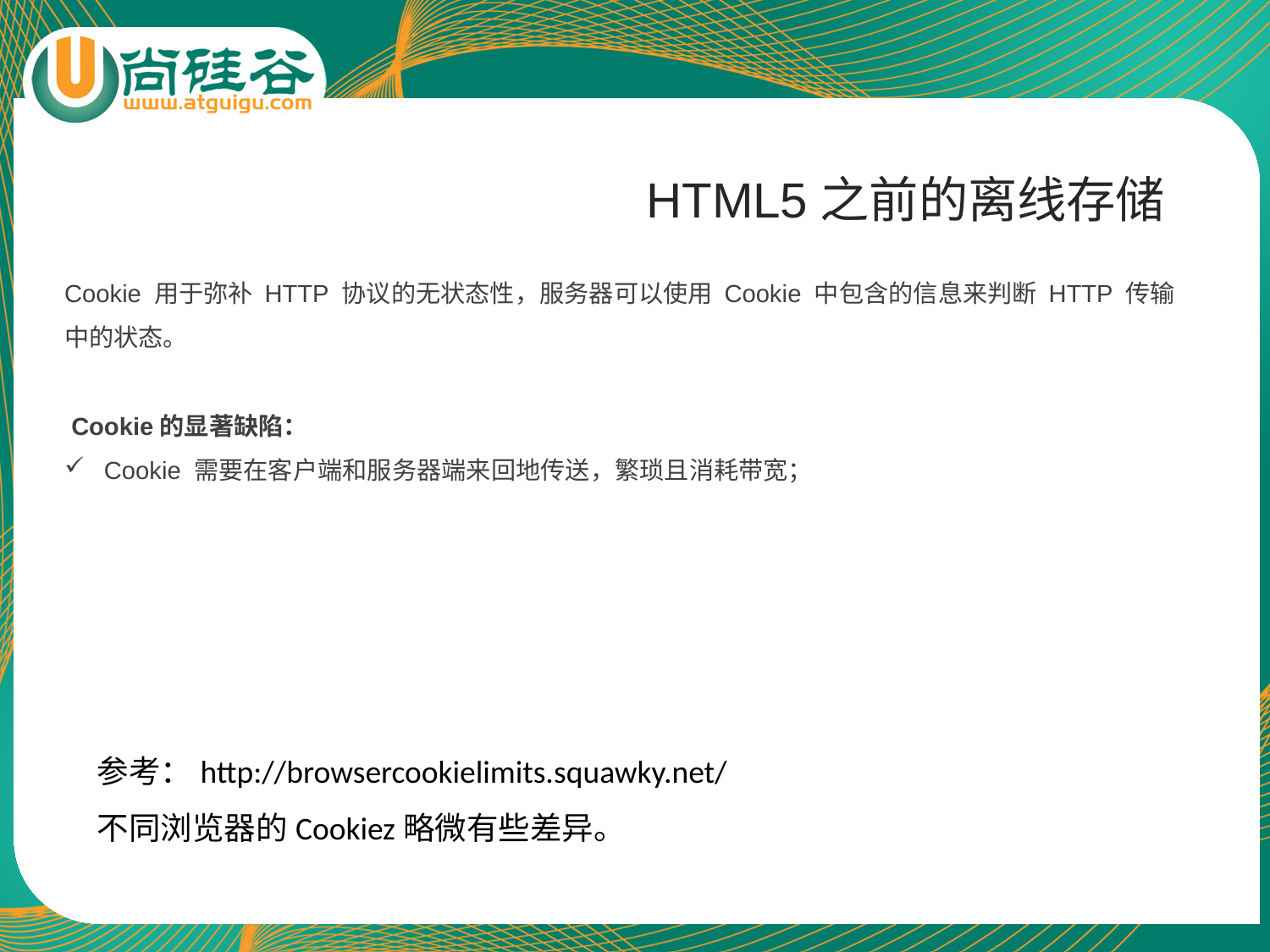

# HTML5之前的离线存储
Cookie 用于弥补 HTTP 协议的无状态性，服务器可以使用 Cookie 中包含的信息来判断 HTTP 传输中的状态。

 Cookie的显著缺陷：
Cookie 需要在客户端和服务器端来回地传送，繁琐且消耗带宽；
参考：http://browsercookielimits.squawky.net/
不同浏览器的Cookiez略微有些差异。